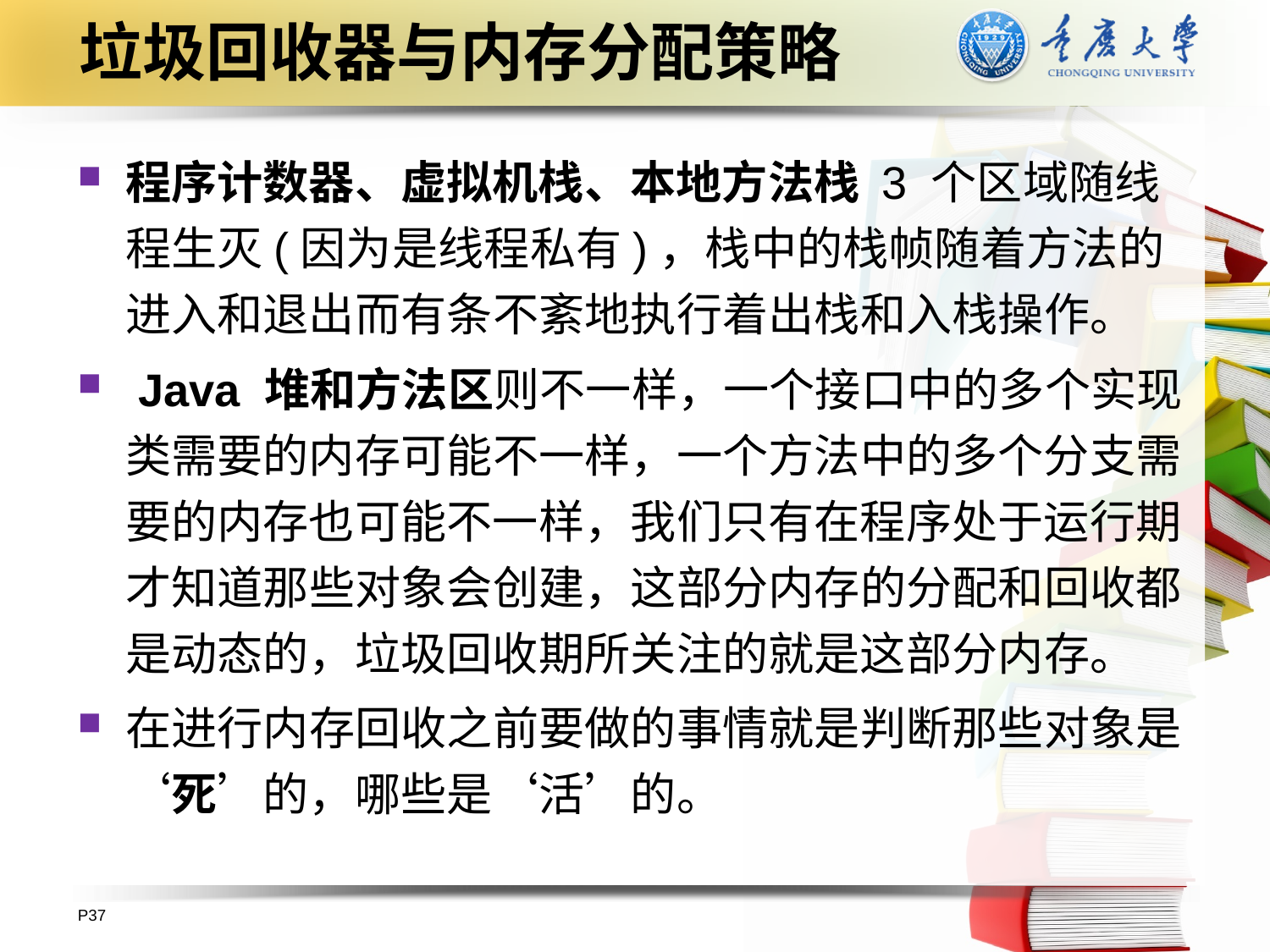

# 垃圾回收器与内存分配策略
程序计数器、虚拟机栈、本地方法栈 3 个区域随线程生灭(因为是线程私有)，栈中的栈帧随着方法的进入和退出而有条不紊地执行着出栈和入栈操作。
 Java 堆和方法区则不一样，一个接口中的多个实现类需要的内存可能不一样，一个方法中的多个分支需要的内存也可能不一样，我们只有在程序处于运行期才知道那些对象会创建，这部分内存的分配和回收都是动态的，垃圾回收期所关注的就是这部分内存。
在进行内存回收之前要做的事情就是判断那些对象是‘死’的，哪些是‘活’的。
P37